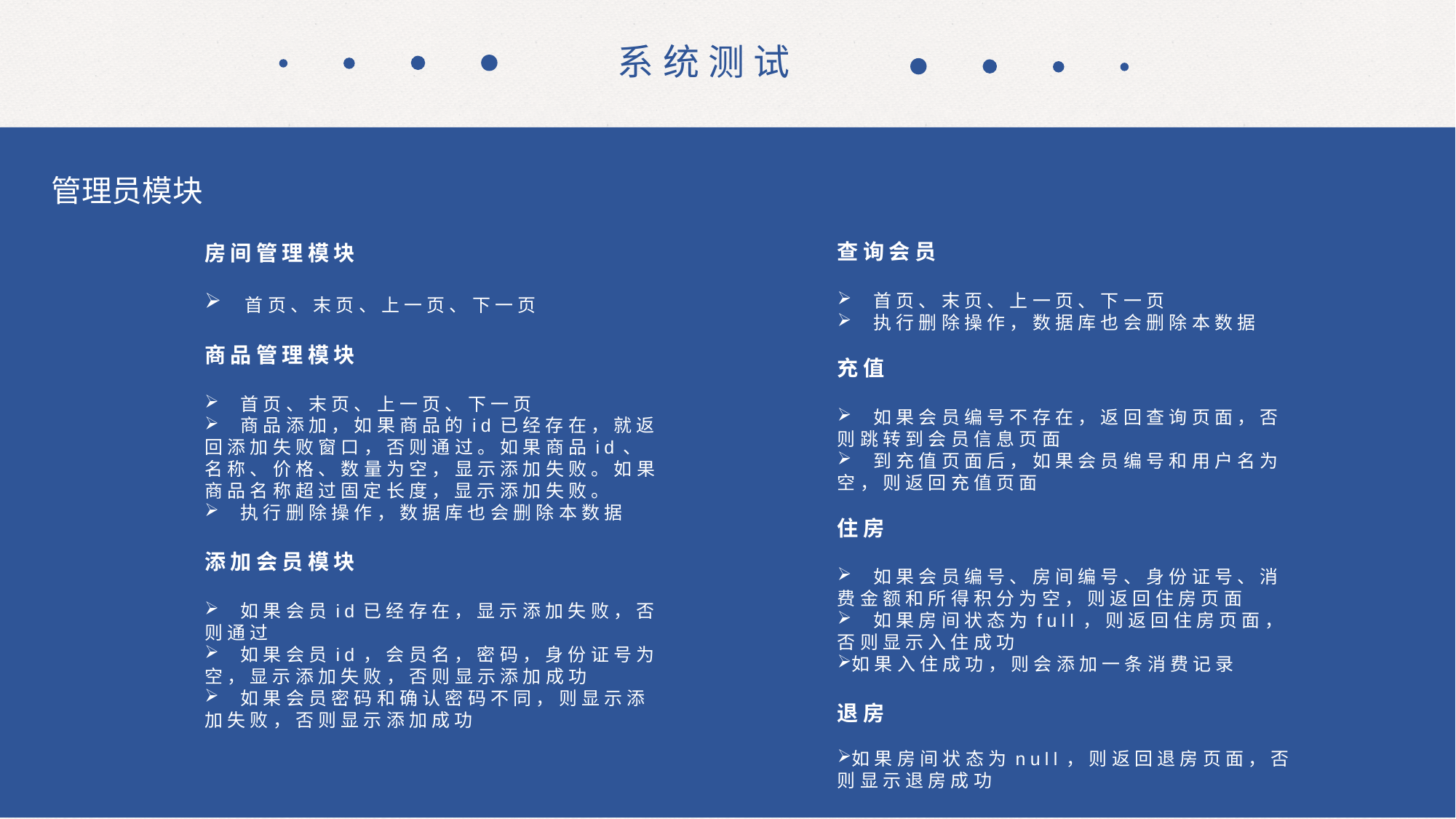

系统测试

管理员模块
查询会员

  首页、末页、上一页、下一页
  执行删除操作，数据库也会删除本数据

充值

  如果会员编号不存在，返回查询页面，否则跳转到会员信息页面
  到充值页面后，如果会员编号和用户名为空，则返回充值页面

住房

  如果会员编号、房间编号、身份证号、消费金额和所得积分为空，则返回住房页面
  如果房间状态为full，则返回住房页面，否则显示入住成功
如果入住成功，则会添加一条消费记录

退房

如果房间状态为null，则返回退房页面，否则显示退房成功

房间管理模块

  首页、末页、上一页、下一页

商品管理模块

  首页、末页、上一页、下一页
  商品添加，如果商品的id已经存在，就返回添加失败窗口，否则通过。如果商品id、名称、价格、数量为空，显示添加失败。如果商品名称超过固定长度，显示添加失败。
  执行删除操作，数据库也会删除本数据

添加会员模块

  如果会员id已经存在，显示添加失败，否则通过
  如果会员id，会员名，密码，身份证号为空，显示添加失败，否则显示添加成功
  如果会员密码和确认密码不同，则显示添加失败，否则显示添加成功